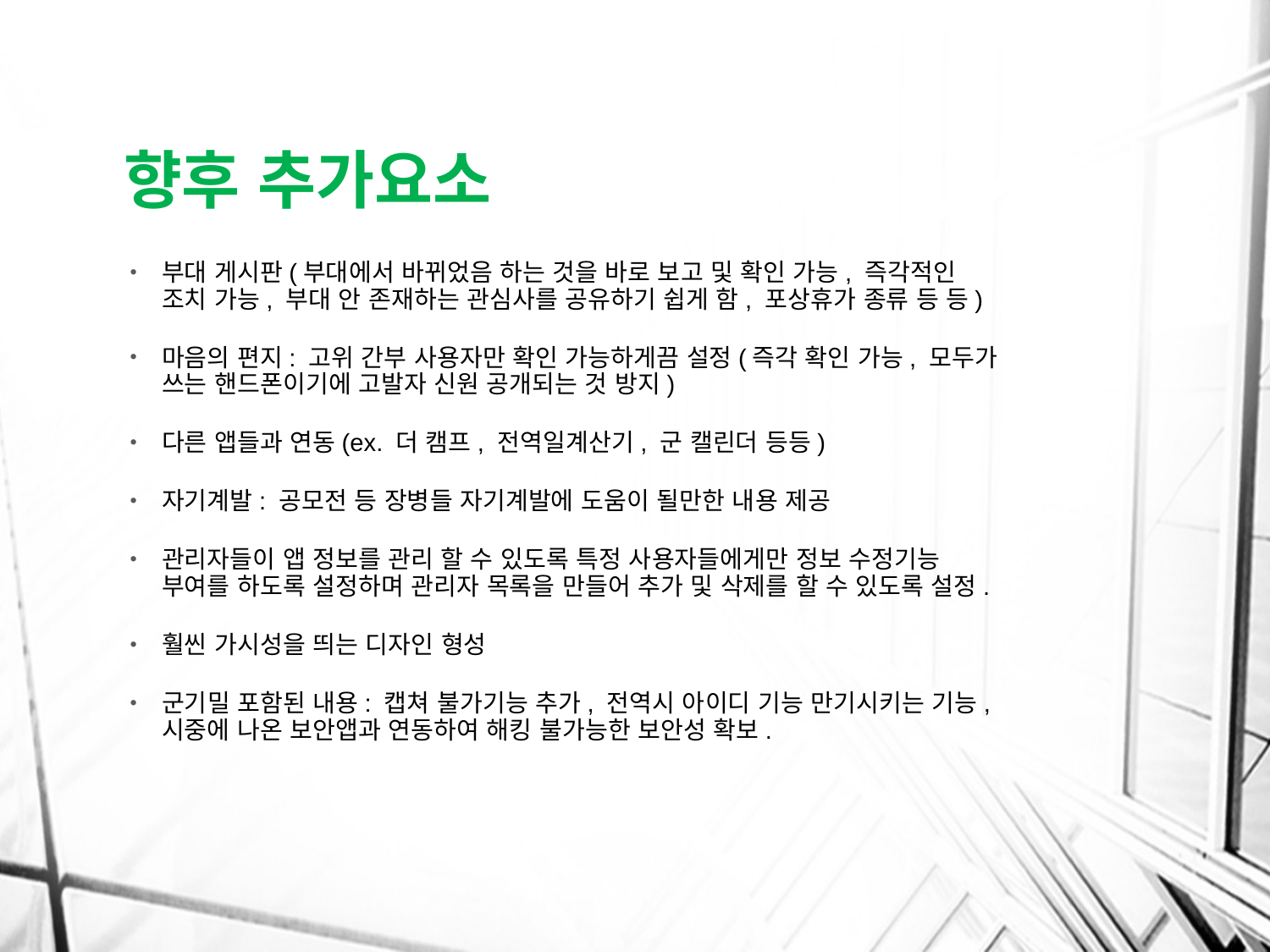

# 향후 추가요소
부대 게시판(부대에서 바뀌었음 하는 것을 바로 보고 및 확인 가능, 즉각적인 조치 가능, 부대 안 존재하는 관심사를 공유하기 쉽게 함, 포상휴가 종류 등 등)
마음의 편지: 고위 간부 사용자만 확인 가능하게끔 설정(즉각 확인 가능, 모두가 쓰는 핸드폰이기에 고발자 신원 공개되는 것 방지)
다른 앱들과 연동(ex. 더 캠프, 전역일계산기, 군 캘린더 등등)
자기계발: 공모전 등 장병들 자기계발에 도움이 될만한 내용 제공
관리자들이 앱 정보를 관리 할 수 있도록 특정 사용자들에게만 정보 수정기능 부여를 하도록 설정하며 관리자 목록을 만들어 추가 및 삭제를 할 수 있도록 설정.
훨씬 가시성을 띄는 디자인 형성
군기밀 포함된 내용: 캡쳐 불가기능 추가, 전역시 아이디 기능 만기시키는 기능, 시중에 나온 보안앱과 연동하여 해킹 불가능한 보안성 확보.